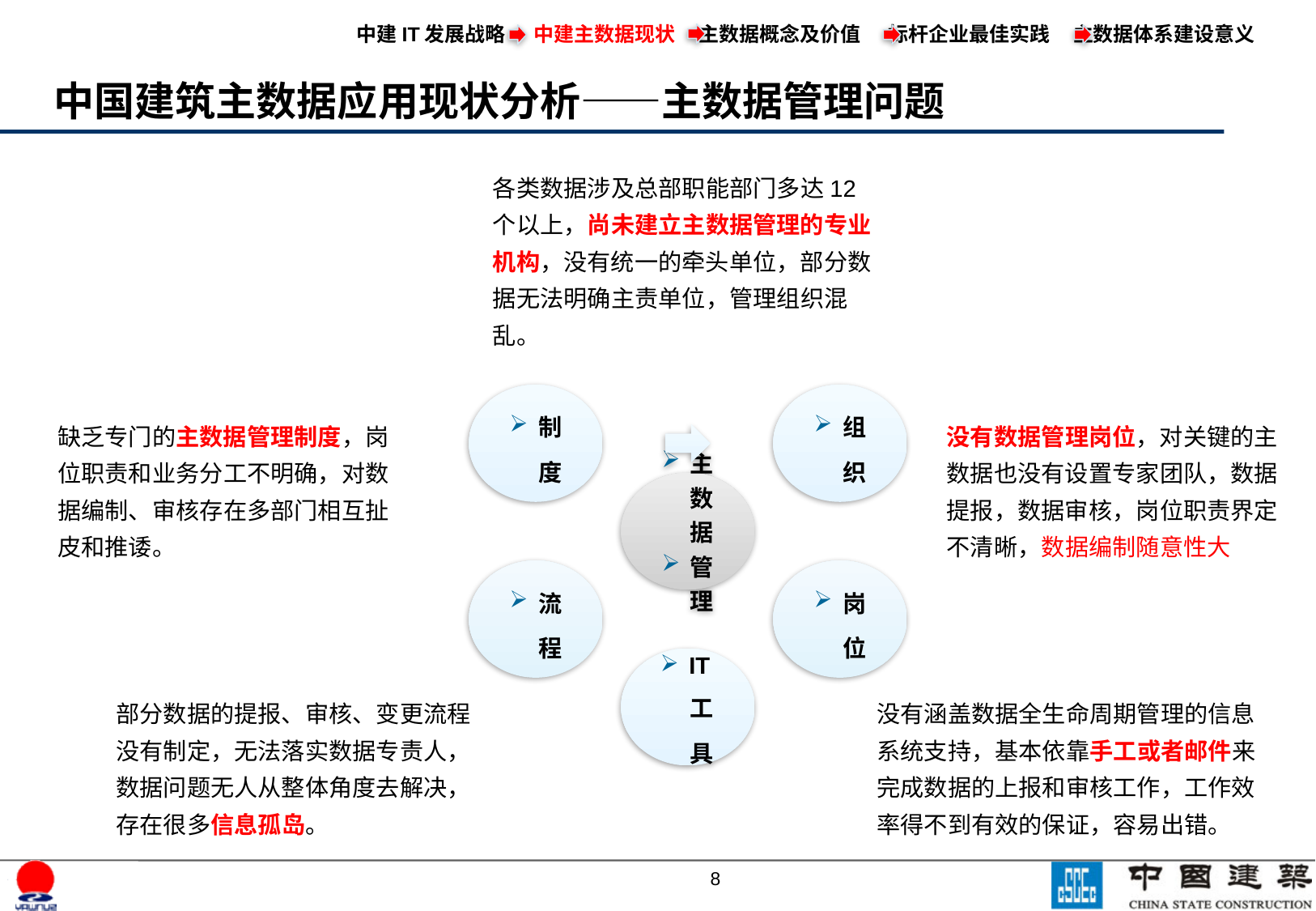

中建IT发展战略      中建主数据现状     主数据概念及价值      标杆企业最佳实践     主数据体系建设意义

# 中国建筑主数据应用现状分析——主数据管理问题
各类数据涉及总部职能部门多达12个以上，尚未建立主数据管理的专业机构，没有统一的牵头单位，部分数据无法明确主责单位，管理组织混乱。
主数据
管理
组织
岗位
制度
流程
没有数据管理岗位，对关键的主数据也没有设置专家团队，数据提报，数据审核，岗位职责界定不清晰，数据编制随意性大
缺乏专门的主数据管理制度，岗位职责和业务分工不明确，对数据编制、审核存在多部门相互扯皮和推诿。
部分数据的提报、审核、变更流程没有制定，无法落实数据专责人，数据问题无人从整体角度去解决，存在很多信息孤岛。
没有涵盖数据全生命周期管理的信息系统支持，基本依靠手工或者邮件来完成数据的上报和审核工作，工作效率得不到有效的保证，容易出错。
8